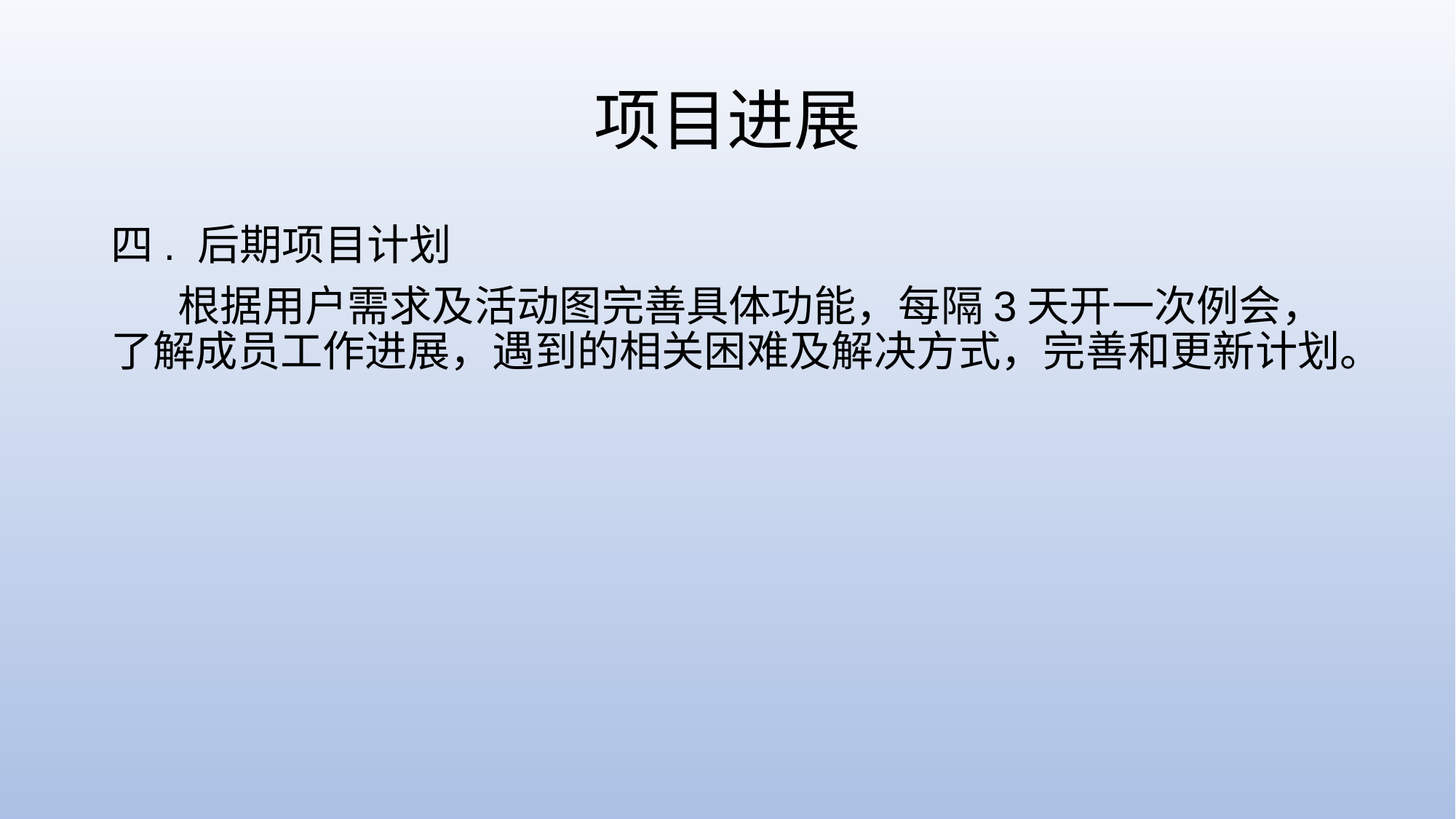

# 项目进展
四. 后期项目计划
      根据用户需求及活动图完善具体功能，每隔3天开一次例会，了解成员工作进展，遇到的相关困难及解决方式，完善和更新计划。